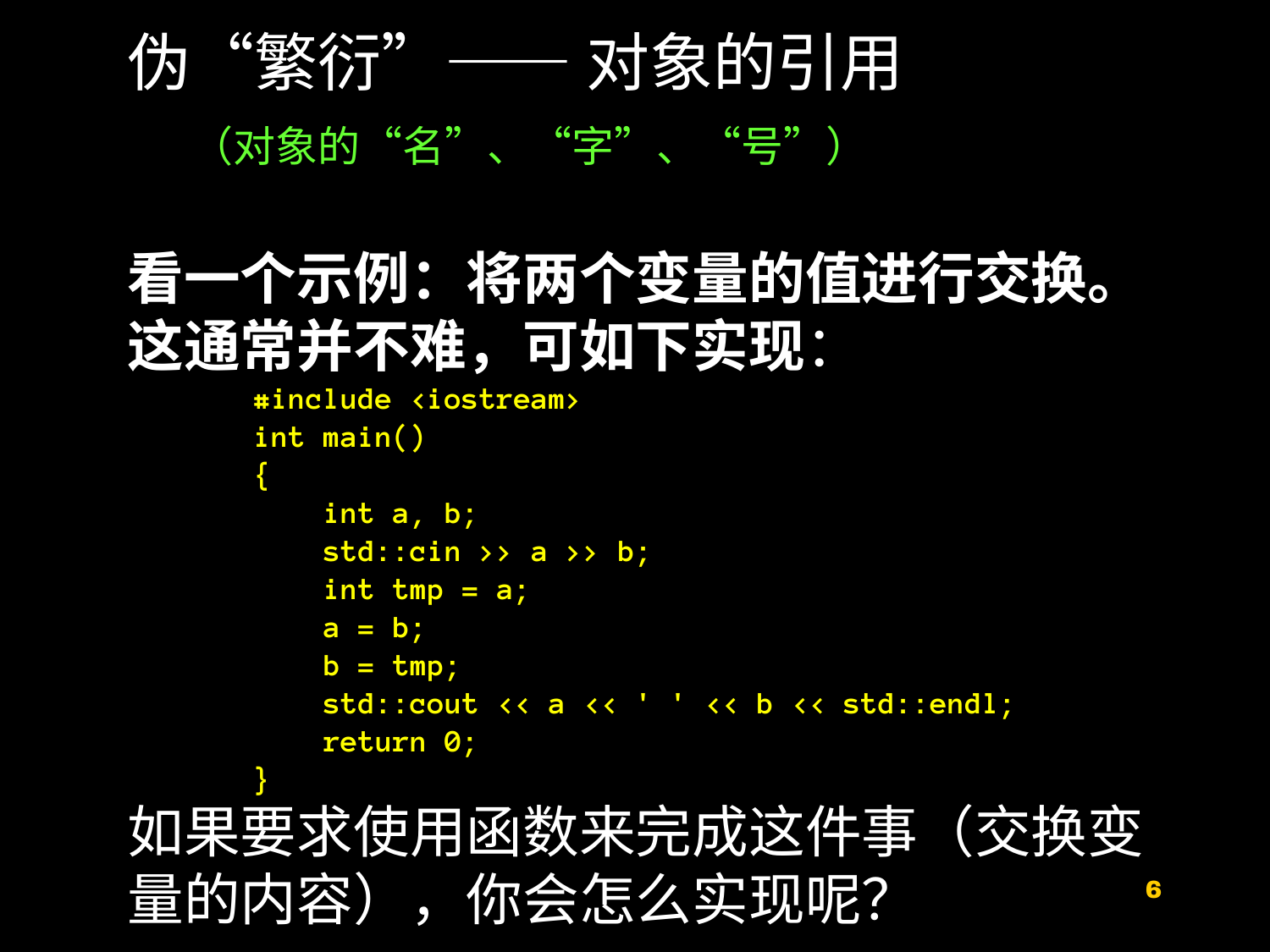

伪“繁衍”—— 对象的引用
　（对象的“名”、“字”、“号”）
看一个示例：将两个变量的值进行交换。这通常并不难，可如下实现：
	#include <iostream>
	int main()
	{
	    int a, b;
	    std::cin >> a >> b;
	    int tmp = a;
	    a = b;
	    b = tmp;
	    std::cout << a << ' ' << b << std::endl;
	    return 0;
	}
如果要求使用函数来完成这件事（交换变量的内容），你会怎么实现呢？
6